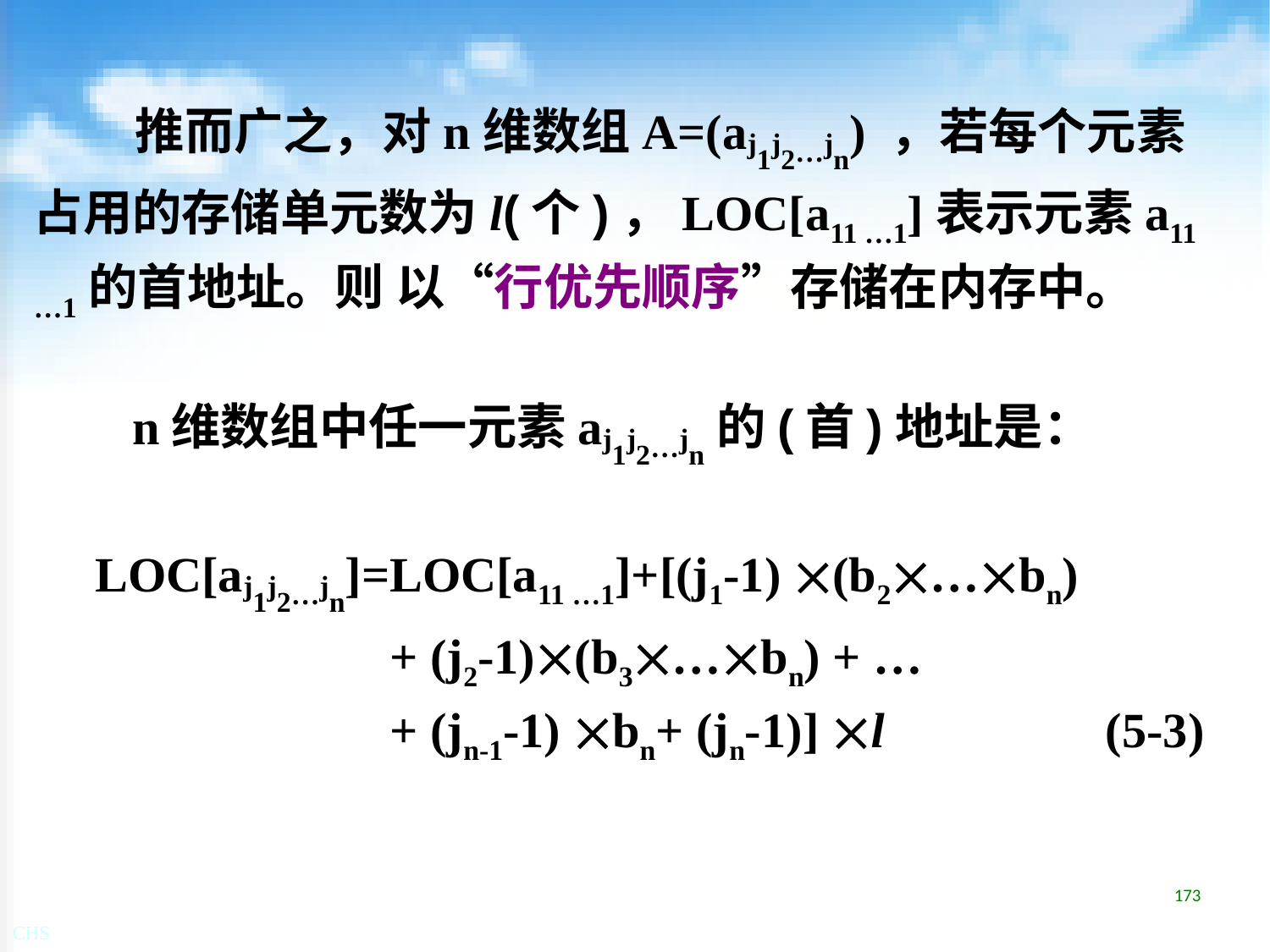

# 推而广之，对n维数组A=(aj1j2…jn) ，若每个元素占用的存储单元数为l(个)，LOC[a11 …1]表示元素a11 …1的首地址。则 以“行优先顺序”存储在内存中。

        n维数组中任一元素aj1j2…jn的(首)地址是：

     LOC[aj1j2…jn]=LOC[a11 …1]+[(j1-1) ×(b2×…×bn)
                             + (j2-1)×(b3×…×bn) + …
                             + (jn-1-1) ×bn+ (jn-1)] ×l                  (5-3)
173